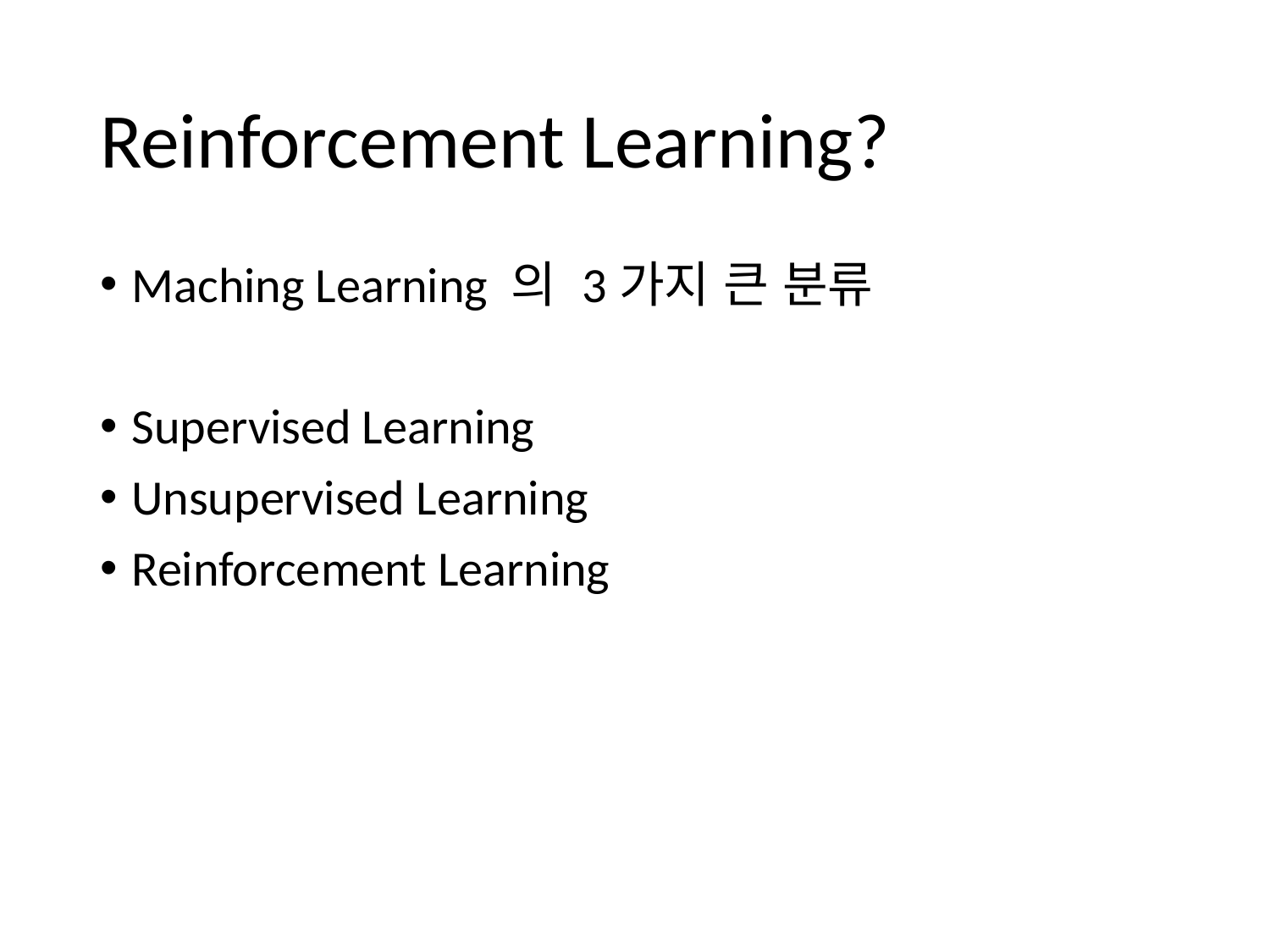

# Reinforcement Learning?
Maching Learning 의 3가지 큰 분류

Supervised Learning
Unsupervised Learning
Reinforcement Learning